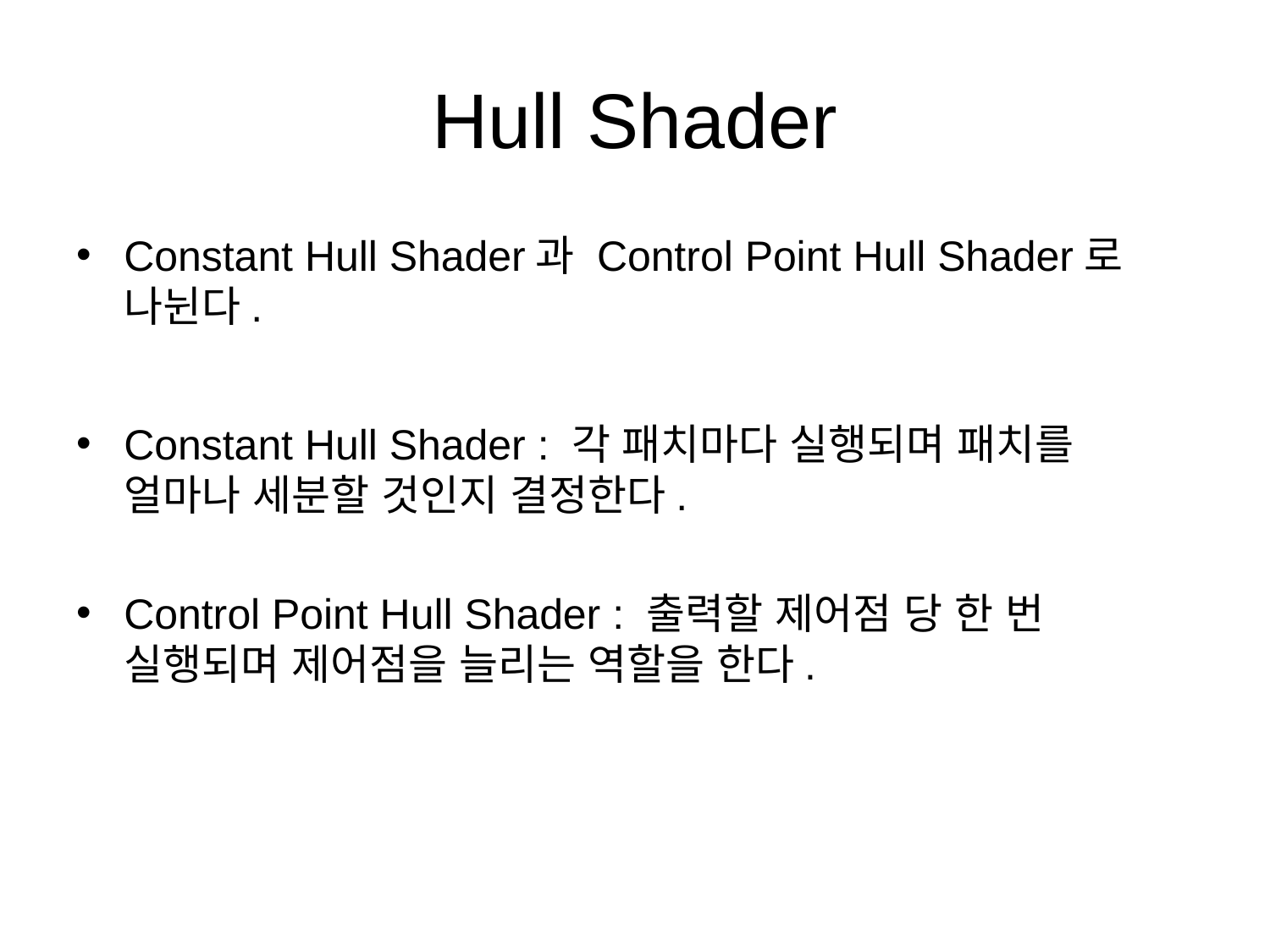

# Hull Shader
Constant Hull Shader과 Control Point Hull Shader로 나뉜다.

Constant Hull Shader : 각 패치마다 실행되며 패치를 얼마나 세분할 것인지 결정한다.

Control Point Hull Shader : 출력할 제어점 당 한 번 실행되며 제어점을 늘리는 역할을 한다.